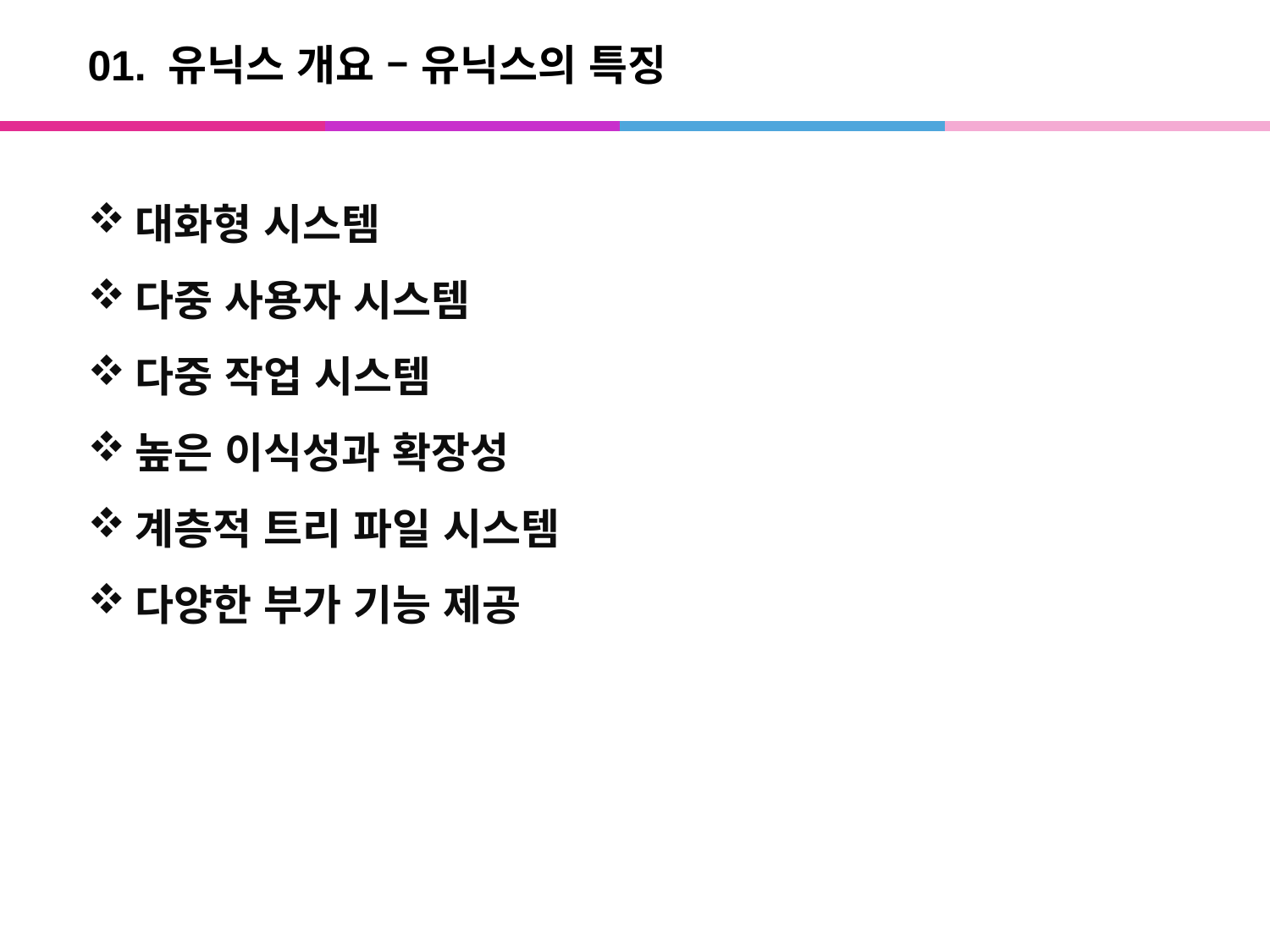

# 01. 유닉스 개요 – 유닉스의 특징
대화형 시스템
다중 사용자 시스템
다중 작업 시스템
높은 이식성과 확장성
계층적 트리 파일 시스템
다양한 부가 기능 제공